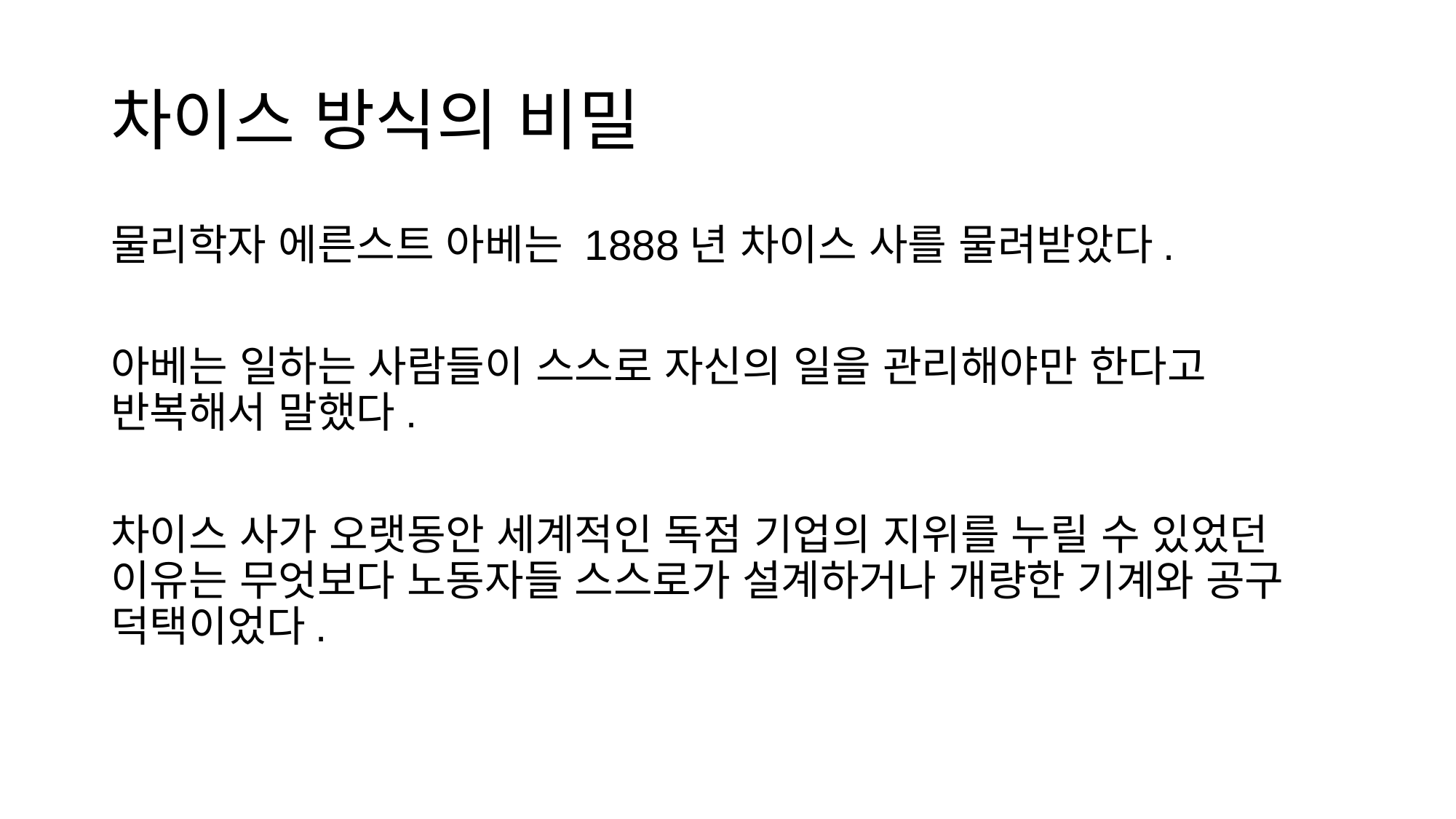

# 차이스 방식의 비밀
물리학자 에른스트 아베는 1888년 차이스 사를 물려받았다.

아베는 일하는 사람들이 스스로 자신의 일을 관리해야만 한다고 반복해서 말했다.

차이스 사가 오랫동안 세계적인 독점 기업의 지위를 누릴 수 있었던 이유는 무엇보다 노동자들 스스로가 설계하거나 개량한 기계와 공구 덕택이었다.